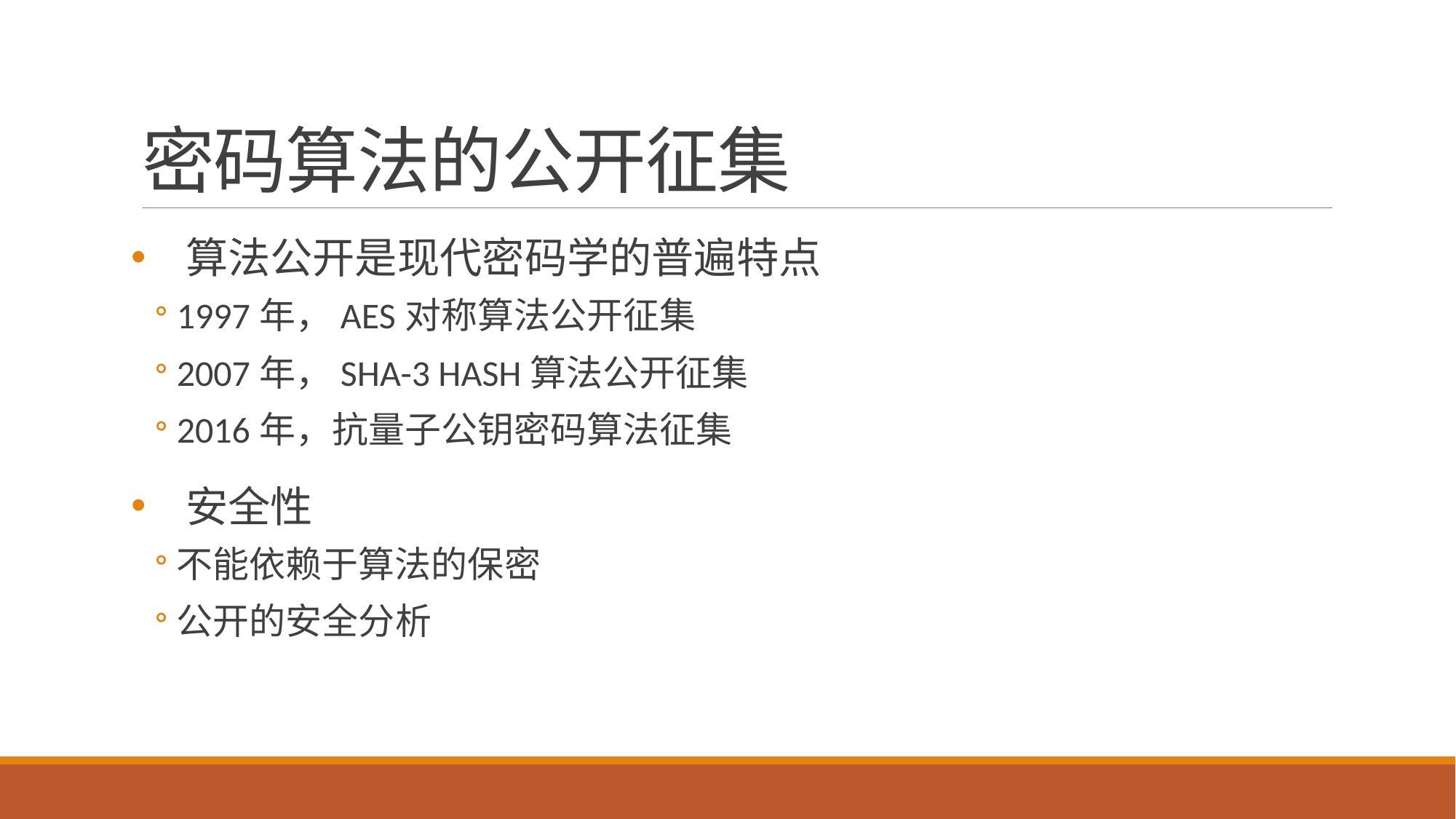

# 密码算法的公开征集
算法公开是现代密码学的普遍特点
1997年，AES对称算法公开征集
2007年，SHA-3 HASH算法公开征集
2016年，抗量子公钥密码算法征集
安全性
不能依赖于算法的保密
公开的安全分析